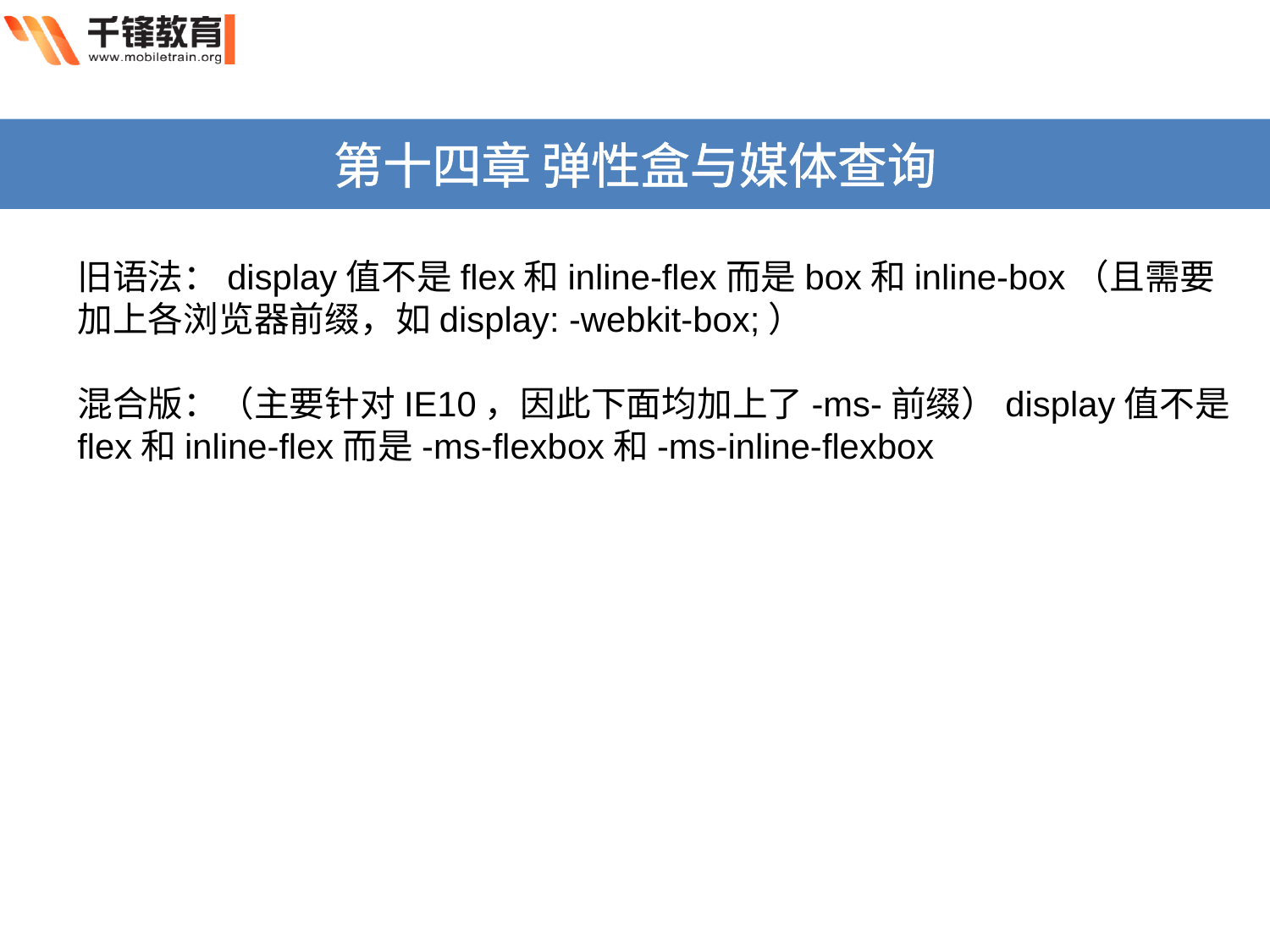

第十四章 弹性盒与媒体查询
旧语法：display值不是flex和inline-flex而是box和inline-box（且需要加上各浏览器前缀，如display: -webkit-box;）

混合版：（主要针对IE10，因此下面均加上了-ms-前缀）display值不是flex和inline-flex而是-ms-flexbox和-ms-inline-flexbox